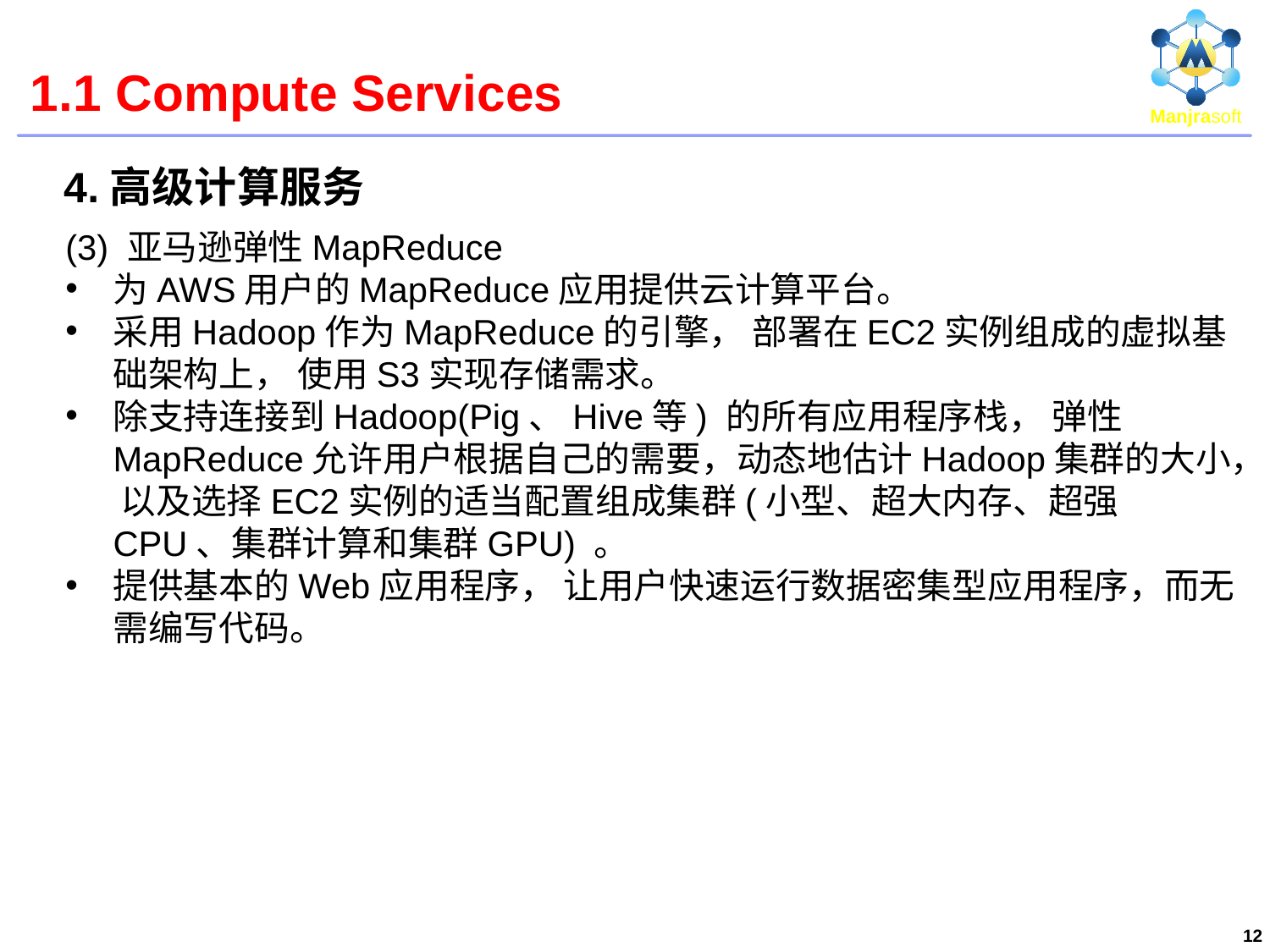

# 1.1 Compute Services
4.高级计算服务
(3) 亚马逊弹性MapReduce
为AWS用户的MapReduce应用提供云计算平台。
采用Hadoop作为MapReduce的引擎， 部署在EC2实例组成的虚拟基础架构上， 使用S3实现存储需求。
除支持连接到Hadoop(Pig、Hive等) 的所有应用程序栈， 弹性MapReduce允许用户根据自己的需要，动态地估计Hadoop集群的大小， 以及选择EC2实例的适当配置组成集群(小型、超大内存、超强CPU、集群计算和集群GPU) 。
提供基本的Web应用程序， 让用户快速运行数据密集型应用程序，而无需编写代码。
12